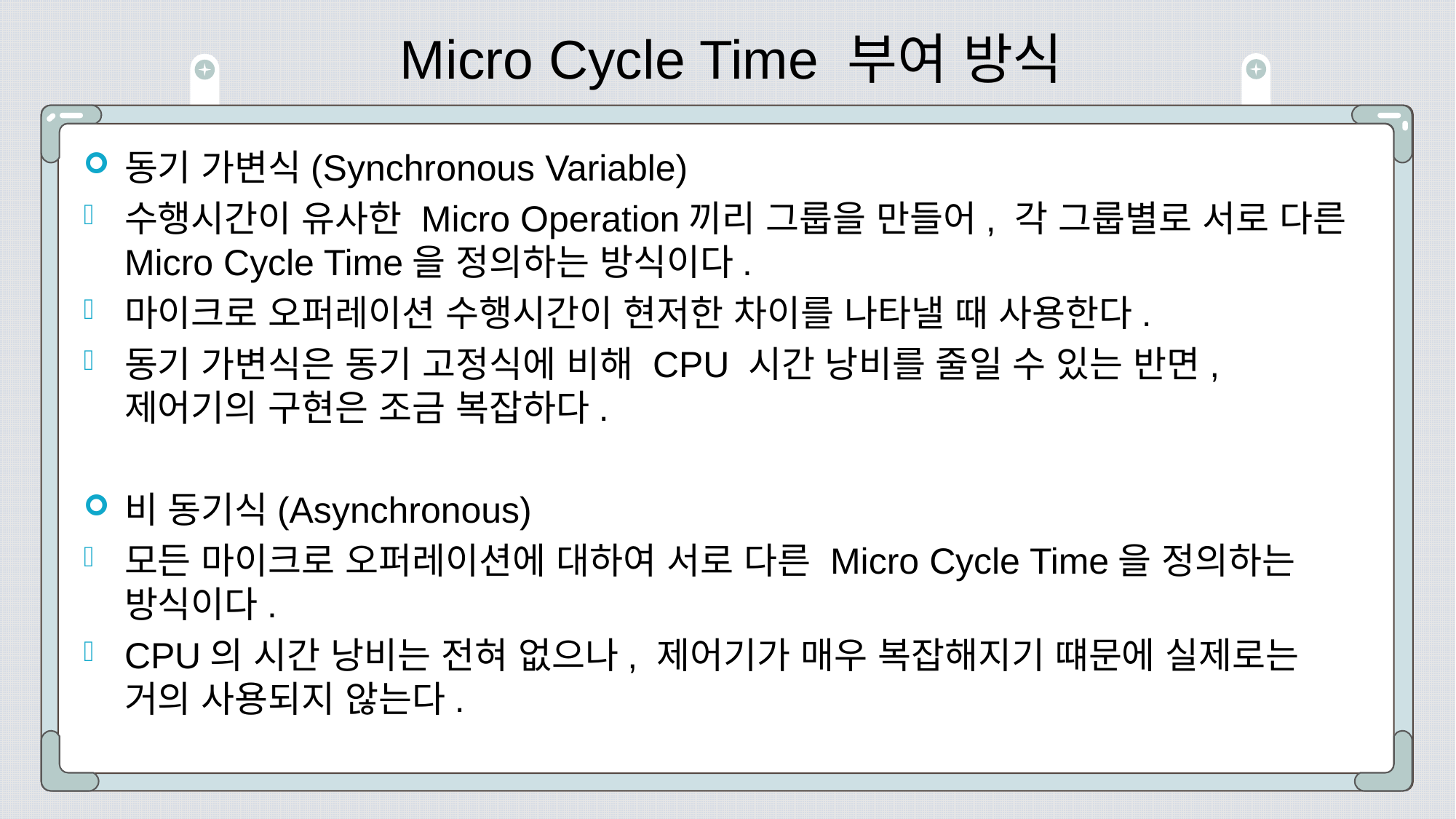

# Micro Cycle Time 부여 방식
동기 가변식(Synchronous Variable)
수행시간이 유사한 Micro Operation끼리 그룹을 만들어, 각 그룹별로 서로 다른 Micro Cycle Time을 정의하는 방식이다.
마이크로 오퍼레이션 수행시간이 현저한 차이를 나타낼 때 사용한다.
동기 가변식은 동기 고정식에 비해 CPU 시간 낭비를 줄일 수 있는 반면, 제어기의 구현은 조금 복잡하다.

비 동기식(Asynchronous)
모든 마이크로 오퍼레이션에 대하여 서로 다른 Micro Cycle Time을 정의하는 방식이다.
CPU의 시간 낭비는 전혀 없으나, 제어기가 매우 복잡해지기 떄문에 실제로는 거의 사용되지 않는다.